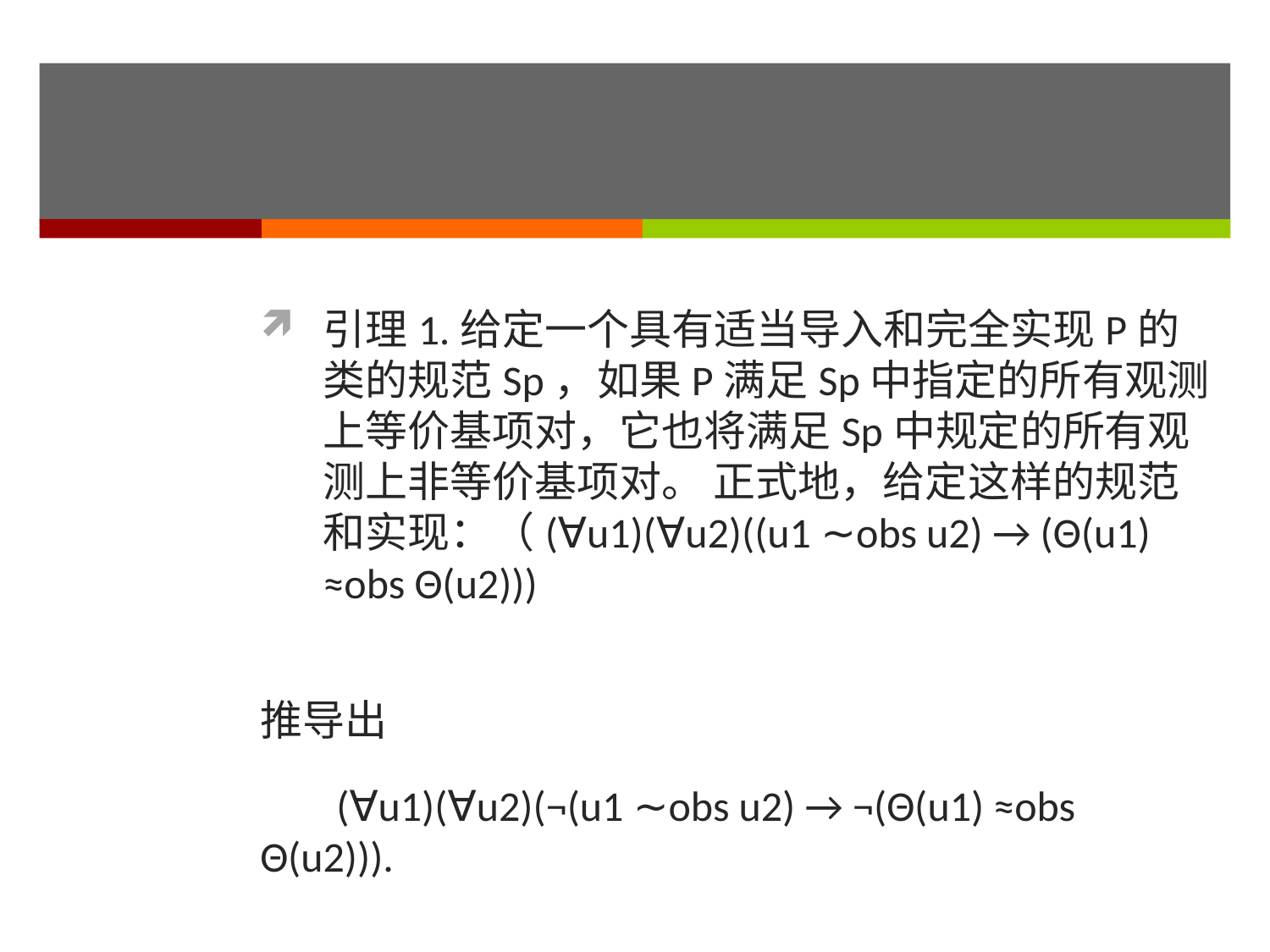

#
引理1.给定一个具有适当导入和完全实现P的类的规范Sp，如果P满足Sp中指定的所有观测上等价基项对，它也将满足Sp中规定的所有观测上非等价基项对。 正式地，给定这样的规范和实现：（(∀u1)(∀u2)((u1 ∼obs u2) → (Θ(u1) ≈obs Θ(u2)))
推导出
        (∀u1)(∀u2)(¬(u1 ∼obs u2) → ¬(Θ(u1) ≈obs Θ(u2))).